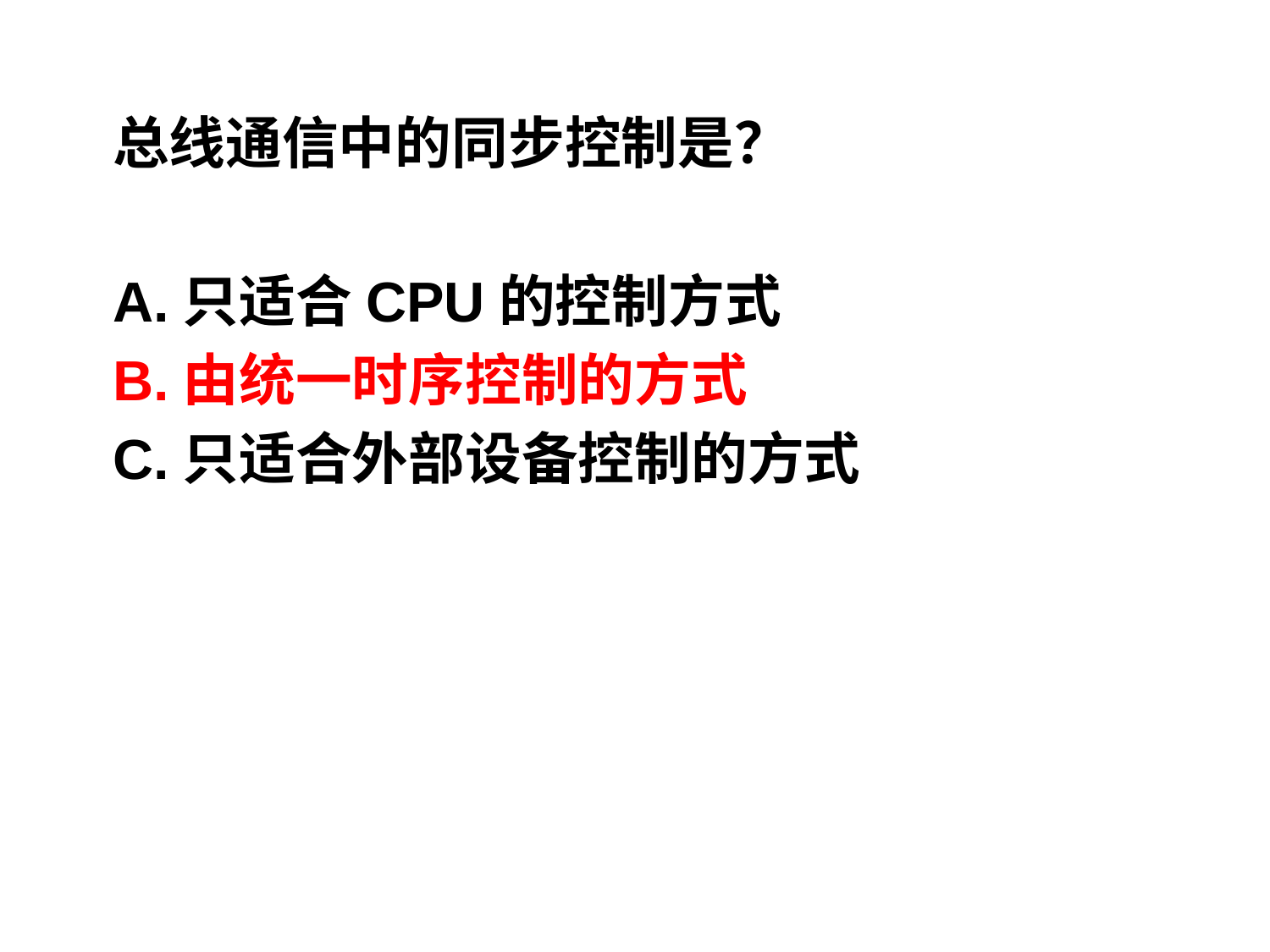

总线通信中的同步控制是？

A.只适合CPU的控制方式
B.由统一时序控制的方式
C.只适合外部设备控制的方式